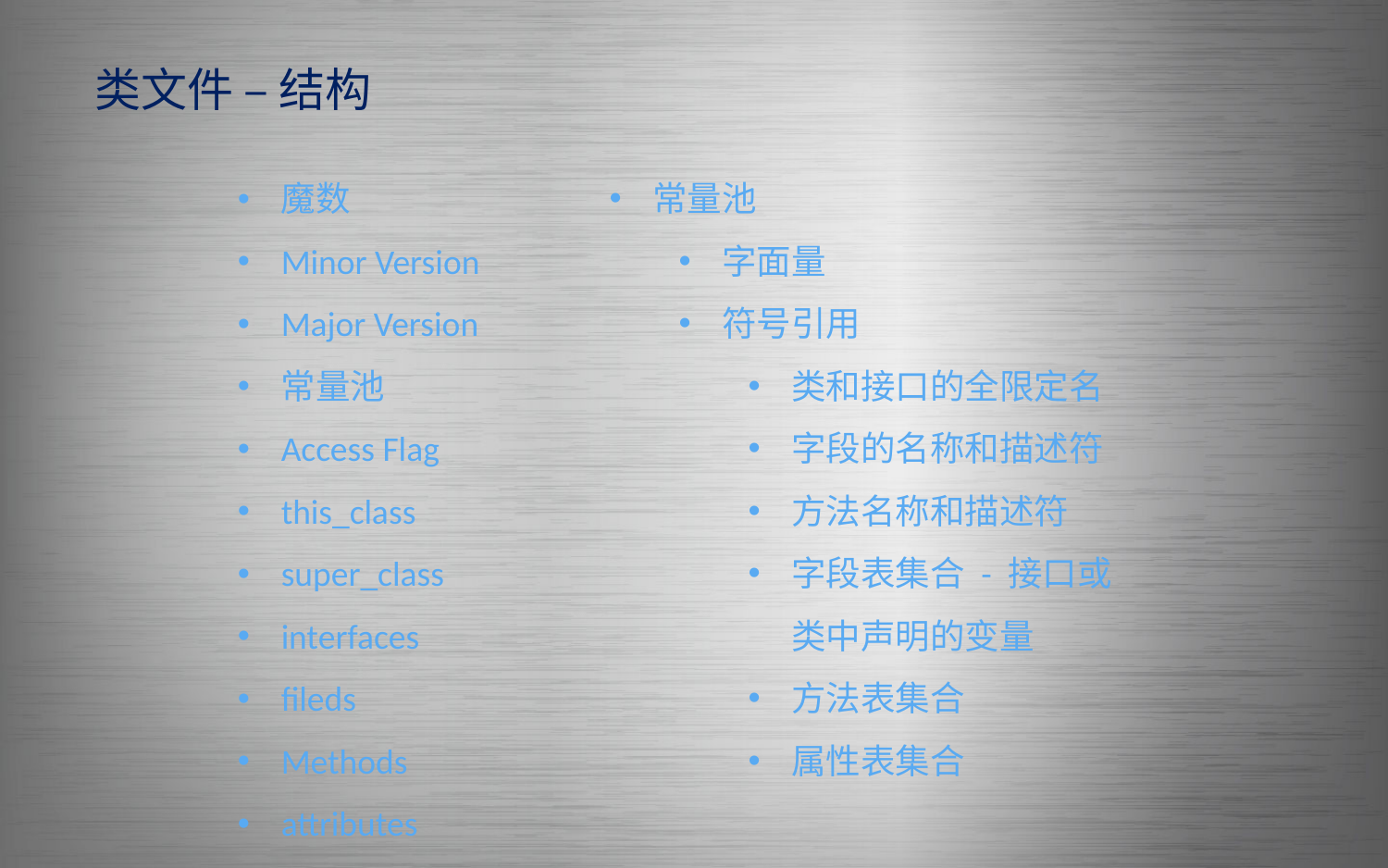

类文件 – 结构
魔数
Minor Version
Major Version
常量池
Access Flag
this_class
super_class
interfaces
fileds
Methods
attributes
常量池
字面量
符号引用
类和接口的全限定名
字段的名称和描述符
方法名称和描述符
字段表集合 - 接口或类中声明的变量
方法表集合
属性表集合